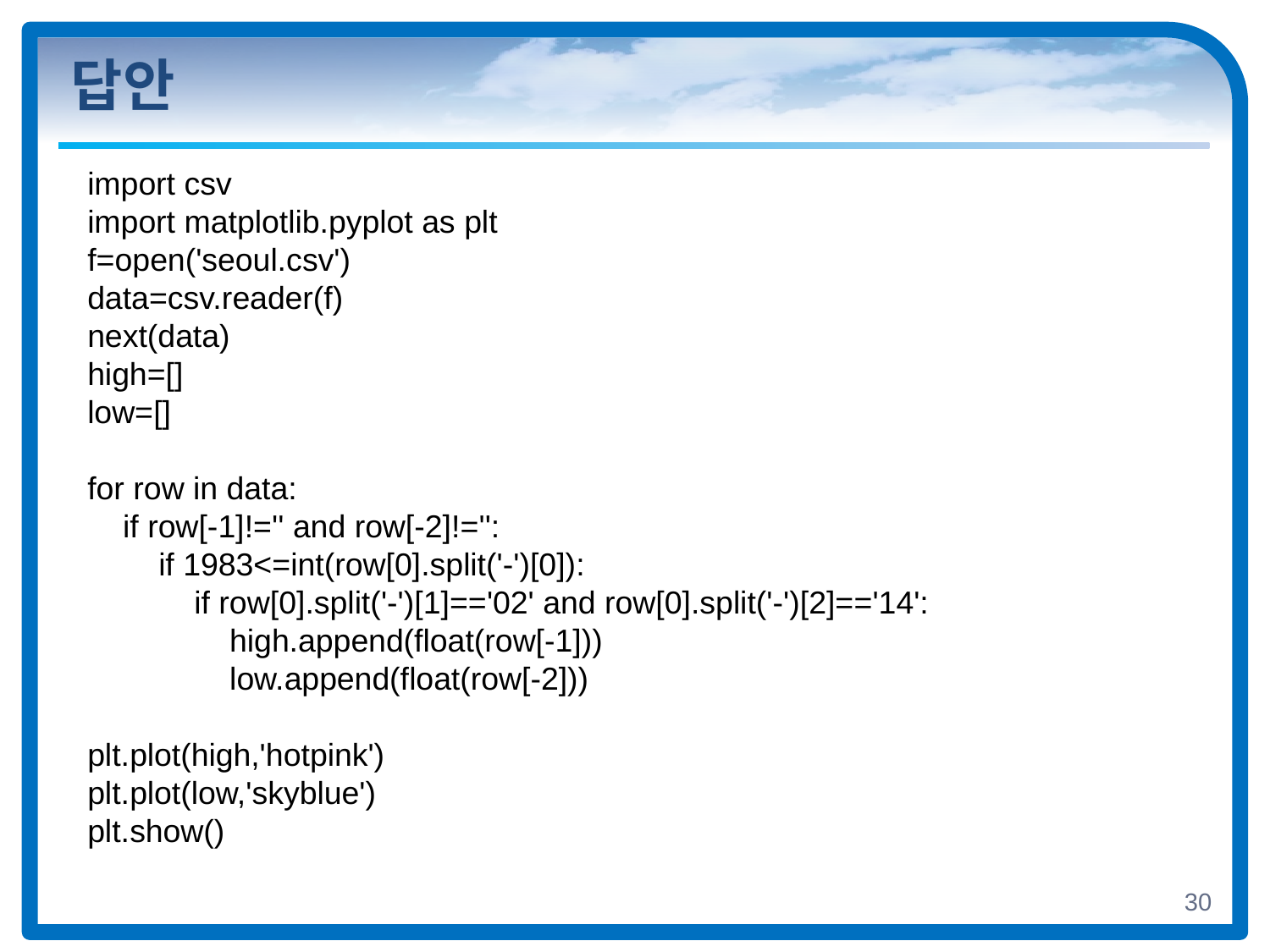

# 답안
import csv
import matplotlib.pyplot as plt
f=open('seoul.csv')
data=csv.reader(f)
next(data)
high=[]
low=[]

for row in data:
    if row[-1]!='' and row[-2]!='':
        if 1983<=int(row[0].split('-')[0]):
            if row[0].split('-')[1]=='02' and row[0].split('-')[2]=='14':
                high.append(float(row[-1]))
                low.append(float(row[-2]))

plt.plot(high,'hotpink')
plt.plot(low,'skyblue')
plt.show()
30